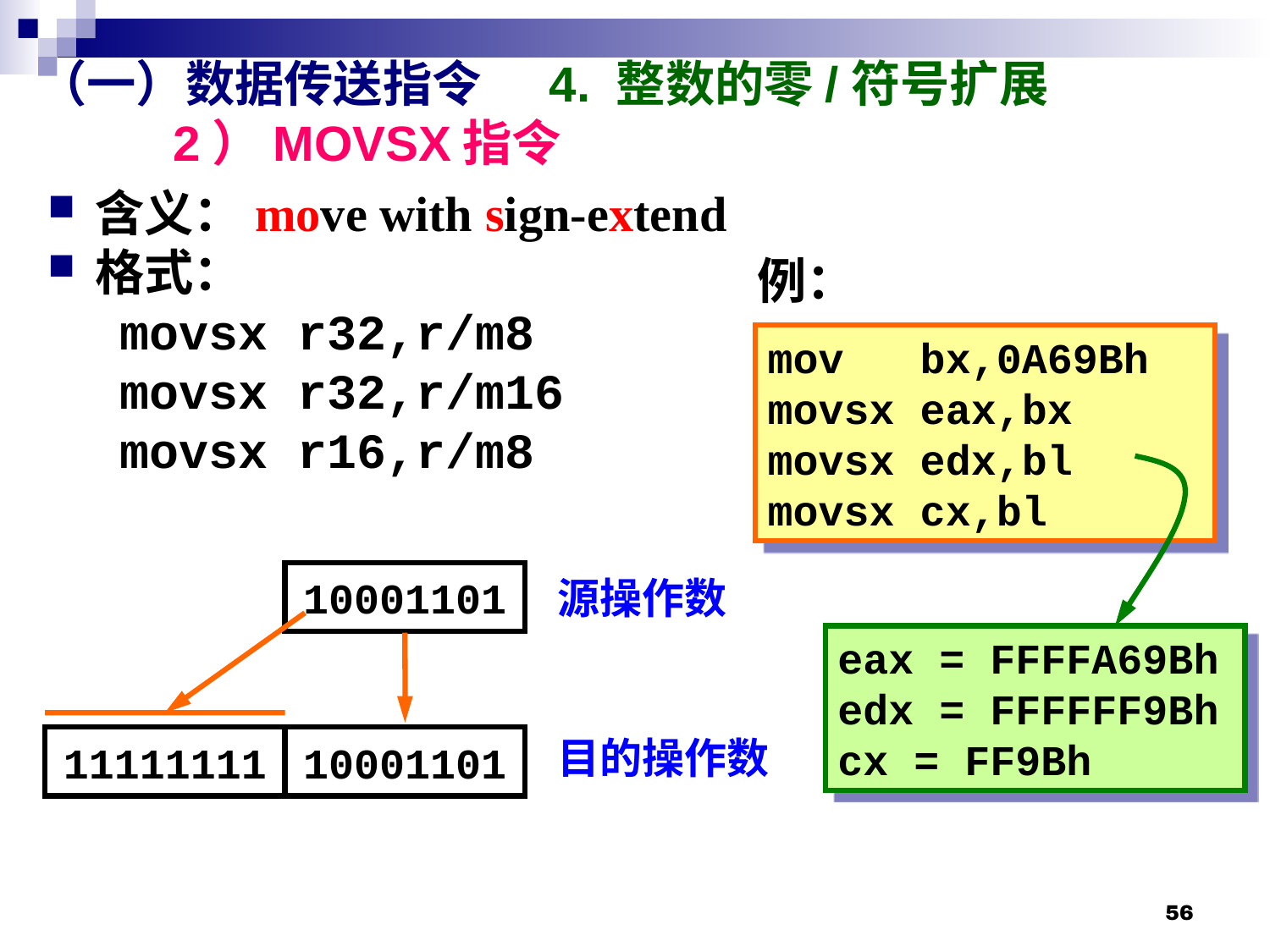

# （一）数据传送指令     4. 整数的零/符号扩展 2）MOVSX指令
含义：move with sign-extend
格式：
movsx r32,r/m8
movsx r32,r/m16
movsx r16,r/m8
例：
mov   bx,0A69Bh
movsx eax,bx
movsx edx,bl
movsx cx,bl

10001101
源操作数

eax = FFFFA69Bh
edx = FFFFFF9Bh
cx = FF9Bh

目的操作数
11111111
10001101
56